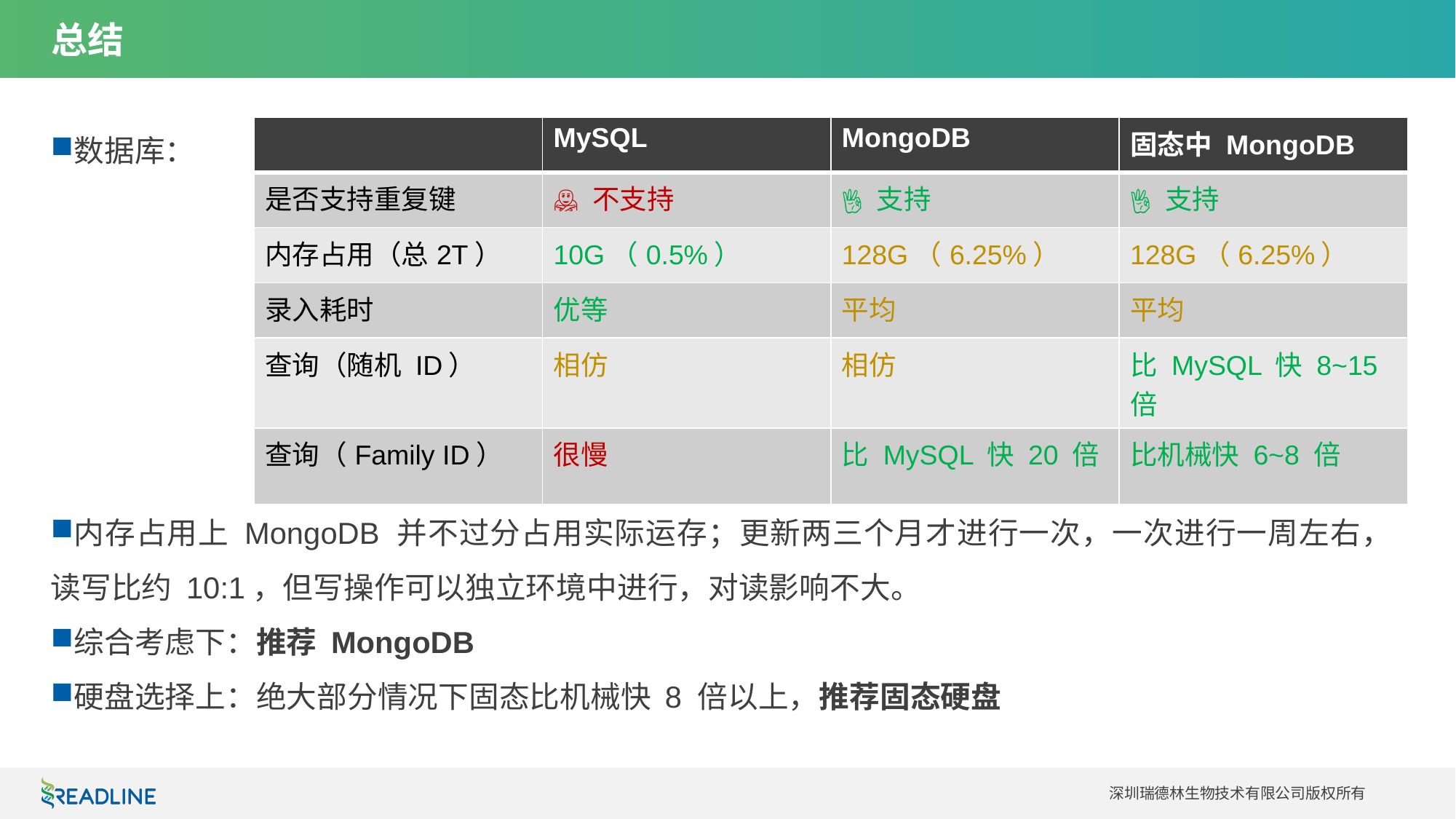

# 总结
数据库：

内存占用上 MongoDB 并不过分占用实际运存；更新两三个月才进行一次，一次进行一周左右，读写比约 10:1，但写操作可以独立环境中进行，对读影响不大。
综合考虑下：推荐 MongoDB
硬盘选择上：绝大部分情况下固态比机械快 8 倍以上，推荐固态硬盘

|  | MySQL | MongoDB | 固态中 MongoDB |
| --- | --- | --- | --- |
| 是否支持重复键 | 🙅‍ 不支持 | 👌 支持 | 👌 支持 |
| 内存占用（总2T） | 10G（0.5%） | 128G（6.25%） | 128G（6.25%） |
| 录入耗时 | 优等 | 平均 | 平均 |
| 查询（随机 ID） | 相仿 | 相仿 | 比 MySQL 快 8~15 倍 |
| 查询（Family ID） | 很慢 | 比 MySQL 快 20 倍 | 比机械快 6~8 倍 |